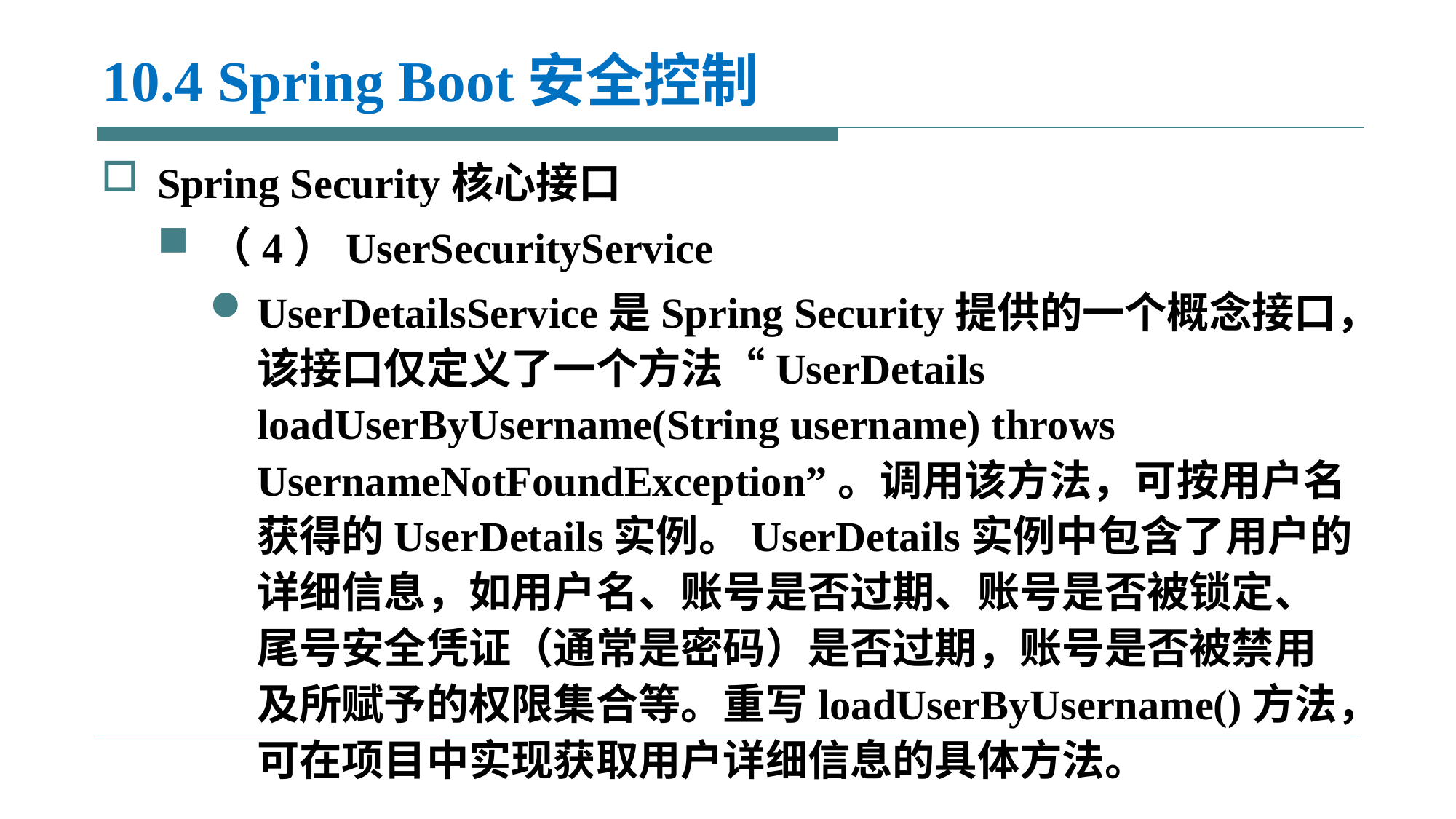

# 10.4 Spring Boot安全控制
Spring Security核心接口
（4）UserSecurityService
UserDetailsService是Spring Security提供的一个概念接口，该接口仅定义了一个方法“UserDetails loadUserByUsername(String username) throws UsernameNotFoundException”。调用该方法，可按用户名获得的UserDetails实例。UserDetails实例中包含了用户的详细信息，如用户名、账号是否过期、账号是否被锁定、尾号安全凭证（通常是密码）是否过期，账号是否被禁用及所赋予的权限集合等。重写loadUserByUsername()方法，可在项目中实现获取用户详细信息的具体方法。
29